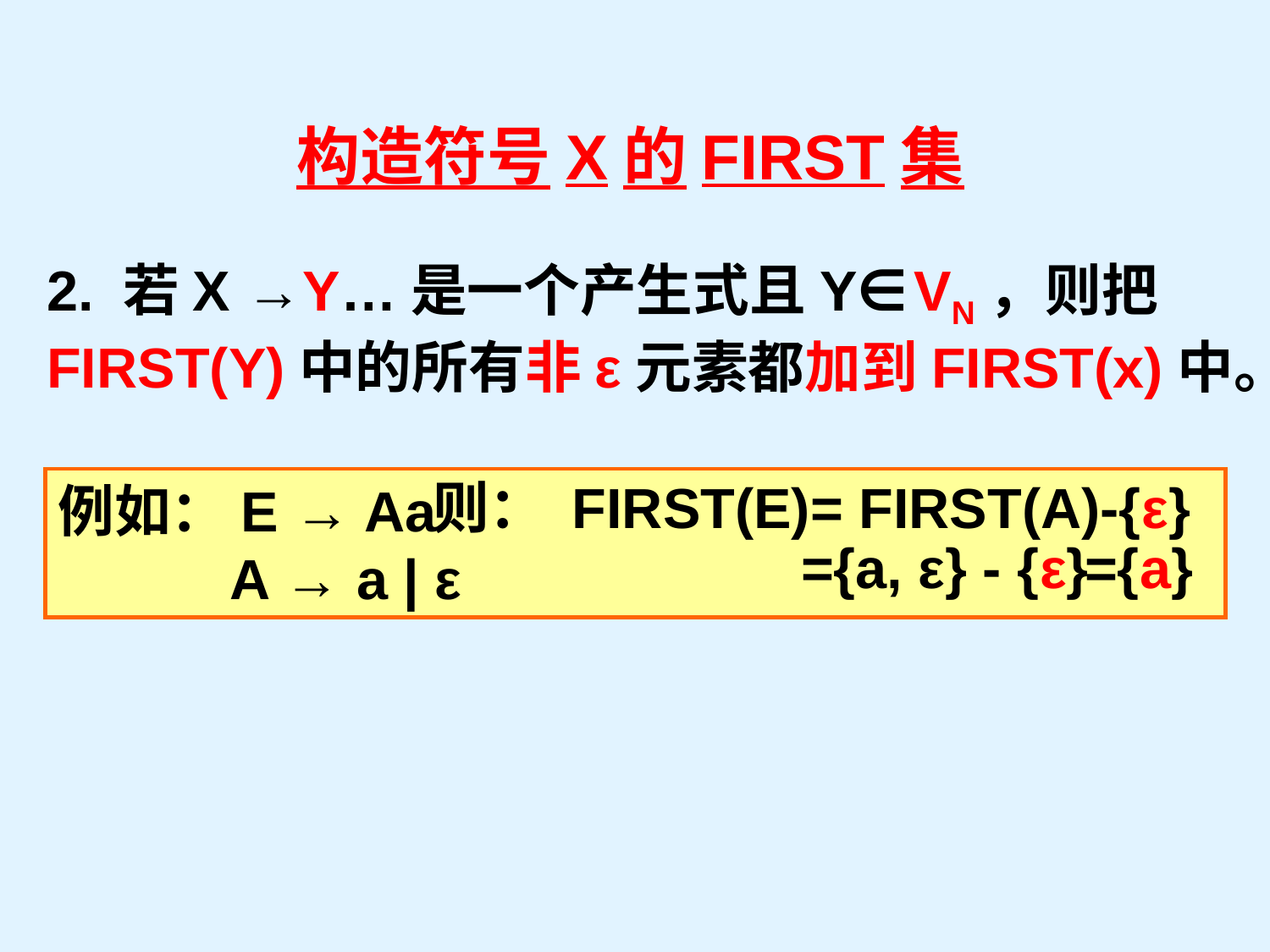

构造符号X的FIRST集
  2. 若X →Y…是一个产生式且Y∈VN，则把
  FIRST(Y)中的所有非ε元素都加到FIRST(x)中。
则： FIRST(E)= FIRST(A)-{ε}

例如：E → Aa
           A → a | ε
={a, ε} - {ε}
={a}